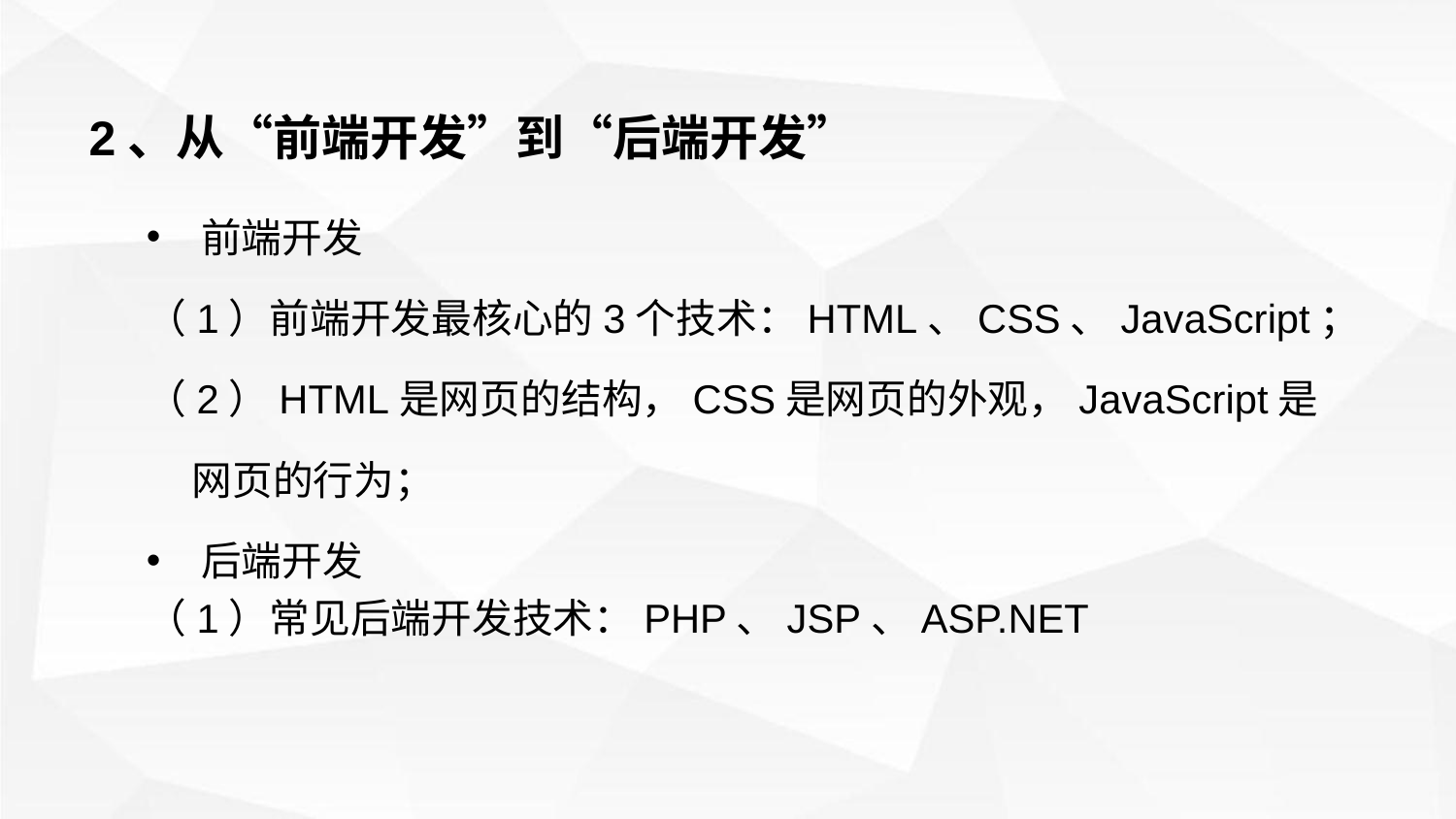

2、从“前端开发”到“后端开发”
前端开发
（1）前端开发最核心的3个技术：HTML、CSS、JavaScript；
（2）HTML是网页的结构，CSS是网页的外观，JavaScript是
    网页的行为；
后端开发
（1）常见后端开发技术：PHP、JSP、ASP.NET